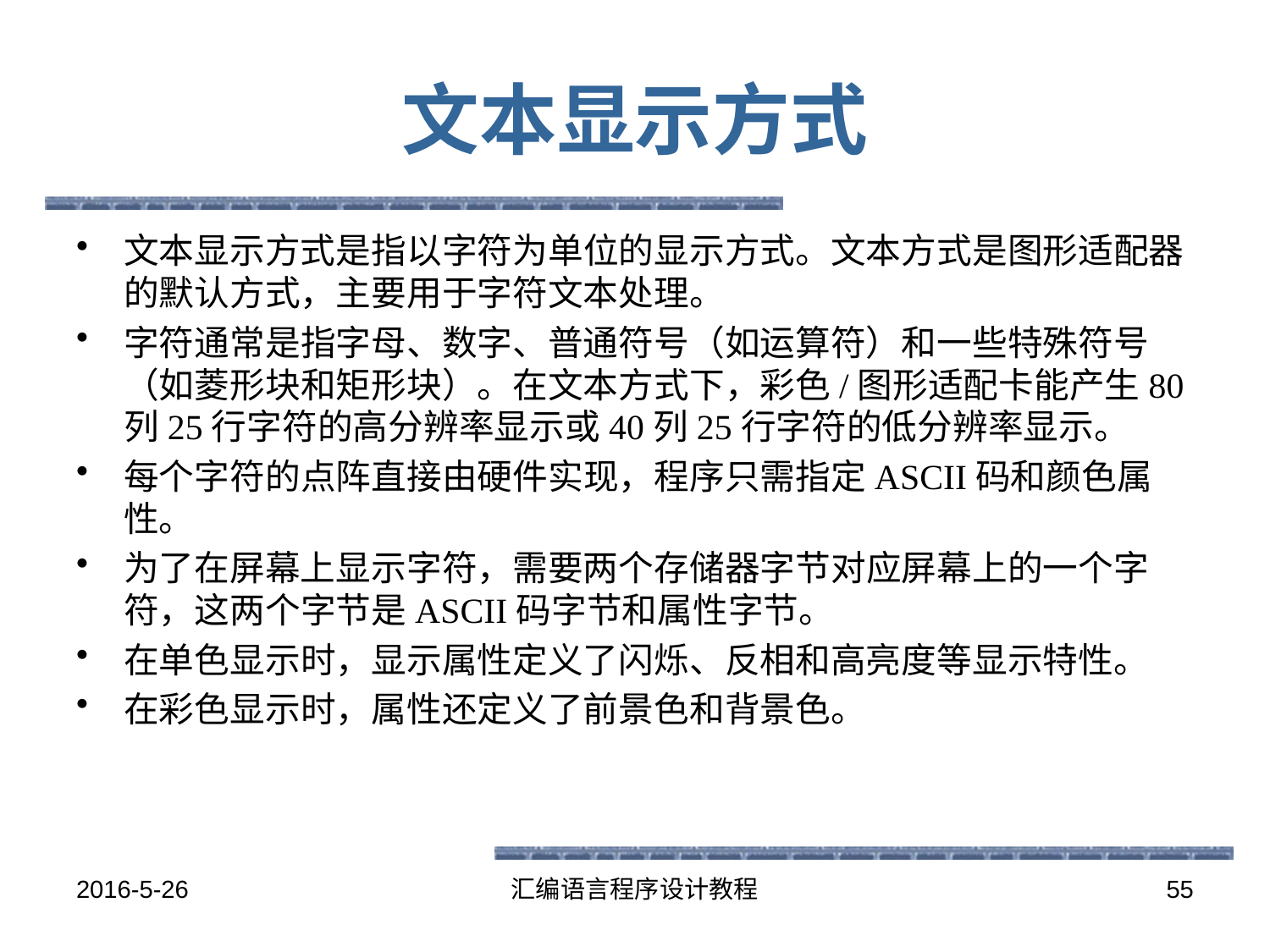

# 文本显示方式
文本显示方式是指以字符为单位的显示方式。文本方式是图形适配器的默认方式，主要用于字符文本处理。
字符通常是指字母、数字、普通符号（如运算符）和一些特殊符号（如菱形块和矩形块）。在文本方式下，彩色/图形适配卡能产生80列25行字符的高分辨率显示或40列25行字符的低分辨率显示。
每个字符的点阵直接由硬件实现，程序只需指定ASCII码和颜色属性。
为了在屏幕上显示字符，需要两个存储器字节对应屏幕上的一个字符，这两个字节是ASCII码字节和属性字节。
在单色显示时，显示属性定义了闪烁、反相和高亮度等显示特性。
在彩色显示时，属性还定义了前景色和背景色。
2016-5-26
汇编语言程序设计教程
55